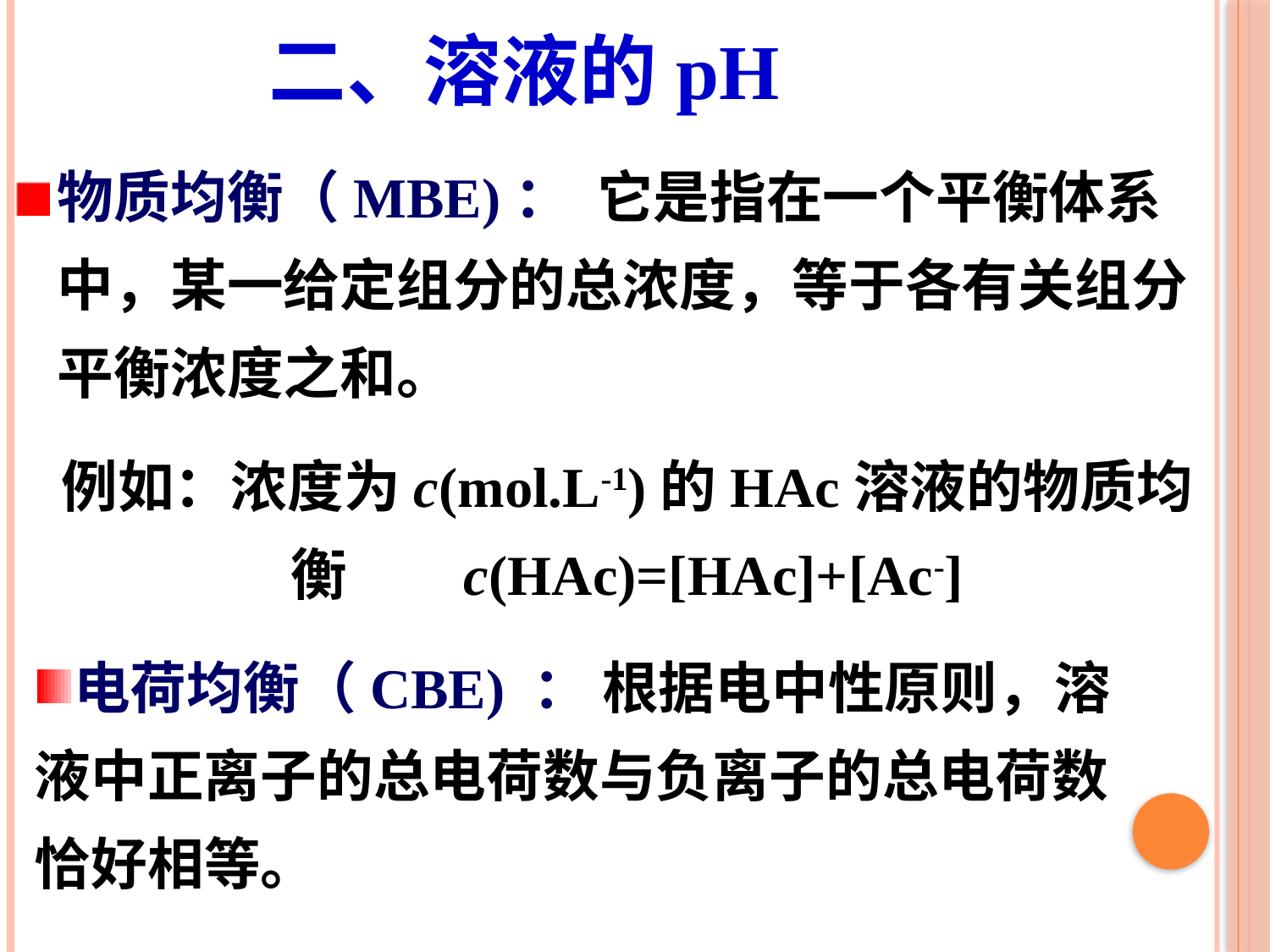

二、溶液的pH
物质均衡（MBE)：  它是指在一个平衡体系中，某一给定组分的总浓度，等于各有关组分平衡浓度之和。
例如：浓度为c(mol.L-1)的HAc溶液的物质均衡        c(HAc)=[HAc]+[Ac-]
电荷均衡（CBE) ： 根据电中性原则，溶液中正离子的总电荷数与负离子的总电荷数恰好相等。
26